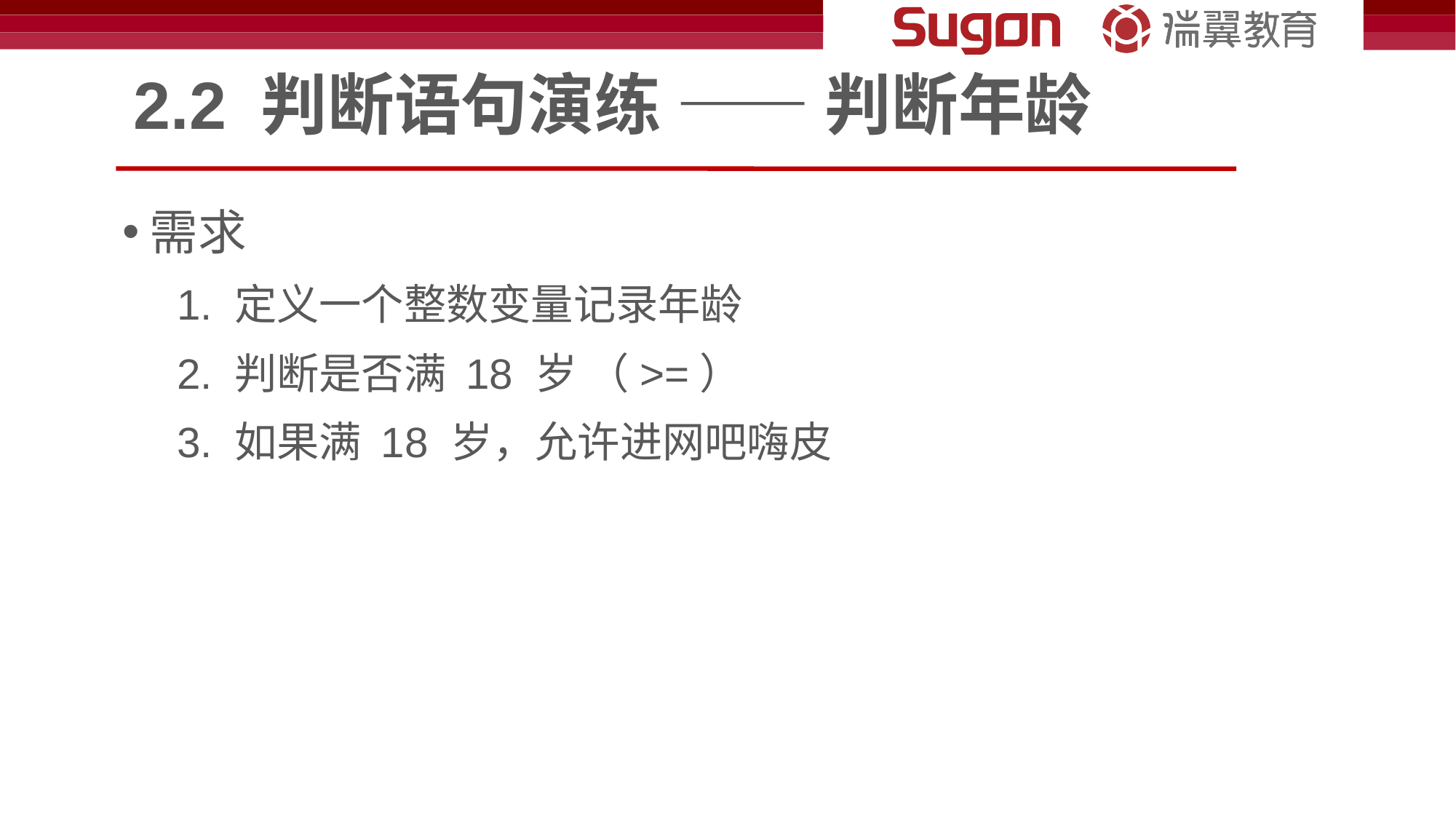

# 2.2 判断语句演练 —— 判断年龄
需求
1. 定义一个整数变量记录年龄
2. 判断是否满 18 岁 （>=）
3. 如果满 18 岁，允许进网吧嗨皮